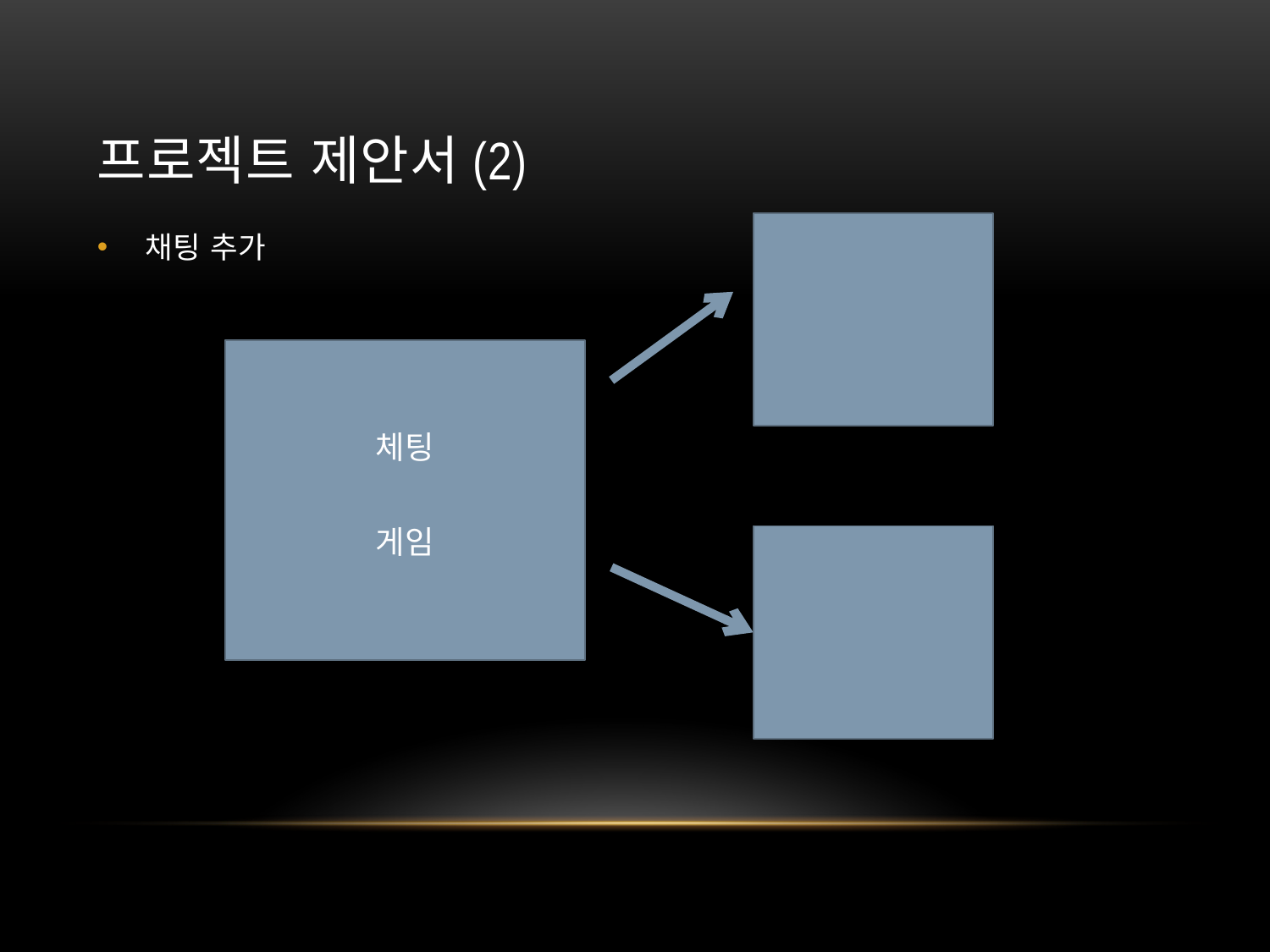

# 프로젝트 제안서(2)

채팅 추가

체팅
게임